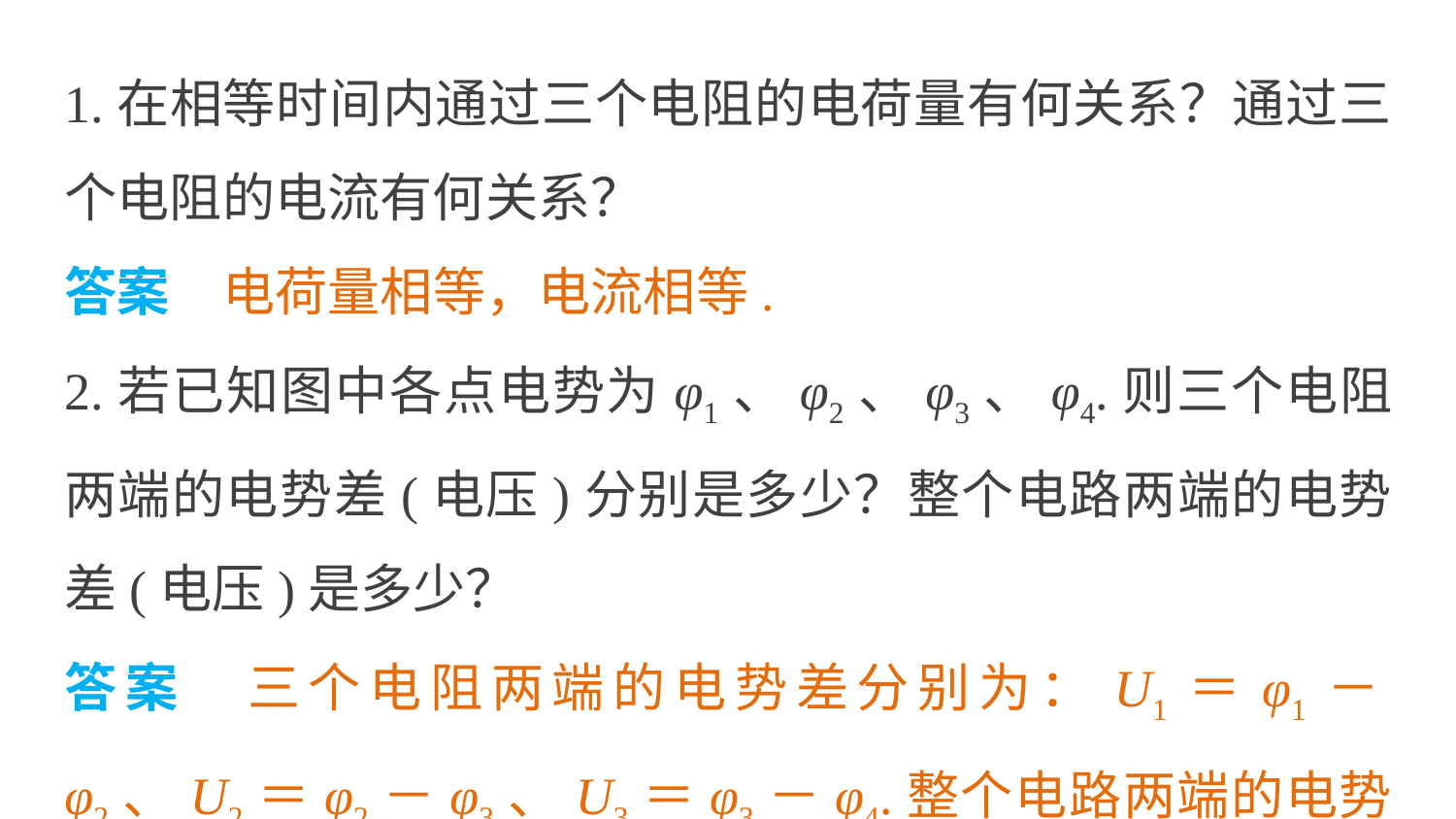

1.在相等时间内通过三个电阻的电荷量有何关系？通过三个电阻的电流有何关系？
答案　电荷量相等，电流相等.
2.若已知图中各点电势为φ1、φ2、φ3、φ4.则三个电阻两端的电势差(电压)分别是多少？整个电路两端的电势差(电压)是多少？
答案　三个电阻两端的电势差分别为：U1＝φ1－φ2、U2＝φ2－φ3、U3＝φ3－φ4.整个电路两端的电势差为U＝φ1－φ4.